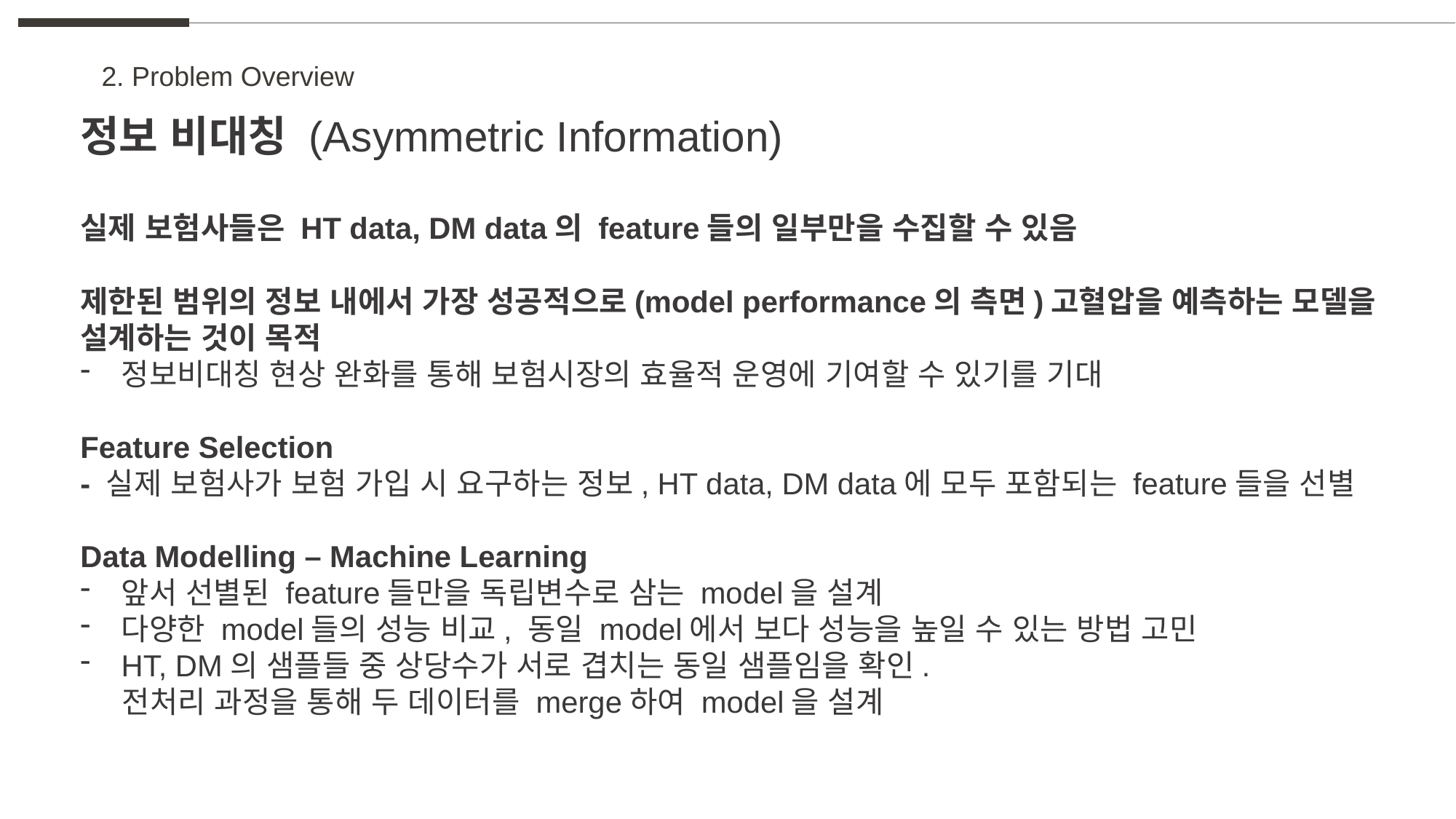

2. Problem Overview
정보 비대칭 (Asymmetric Information)
실제 보험사들은 HT data, DM data의 feature들의 일부만을 수집할 수 있음

제한된 범위의 정보 내에서 가장 성공적으로(model performance의 측면)고혈압을 예측하는 모델을 설계하는 것이 목적
정보비대칭 현상 완화를 통해 보험시장의 효율적 운영에 기여할 수 있기를 기대

Feature Selection
- 실제 보험사가 보험 가입 시 요구하는 정보, HT data, DM data에 모두 포함되는 feature들을 선별

Data Modelling – Machine Learning
앞서 선별된 feature들만을 독립변수로 삼는 model을 설계
다양한 model들의 성능 비교, 동일 model에서 보다 성능을 높일 수 있는 방법 고민
HT, DM의 샘플들 중 상당수가 서로 겹치는 동일 샘플임을 확인.
    전처리 과정을 통해 두 데이터를 merge하여 model을 설계

B
C